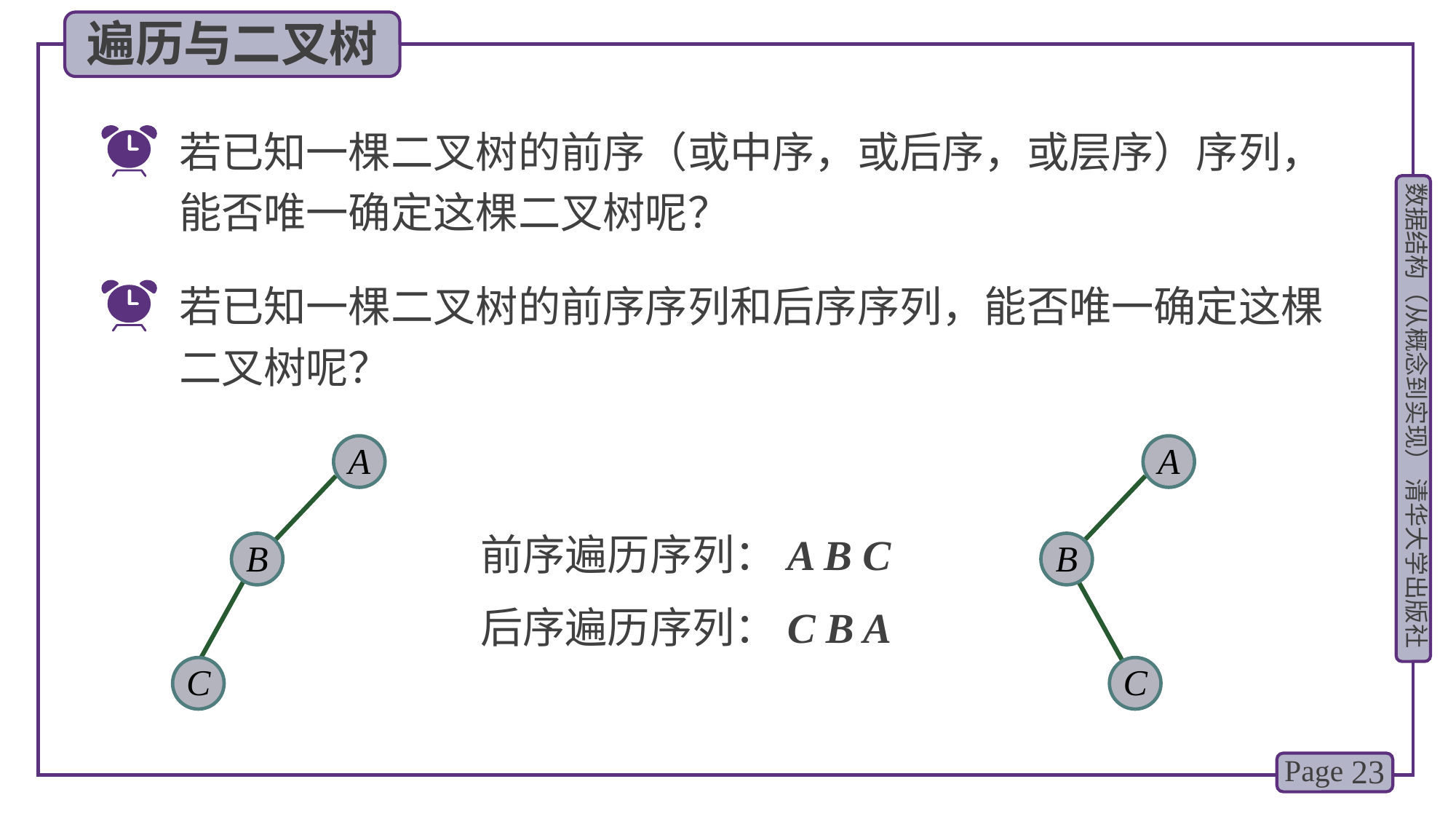

遍历与二叉树

若已知一棵二叉树的前序（或中序，或后序，或层序）序列，能否唯一确定这棵二叉树呢？

若已知一棵二叉树的前序序列和后序序列，能否唯一确定这棵二叉树呢？

A

B

C
A

B

C
前序遍历序列：A B C
后序遍历序列：C B A